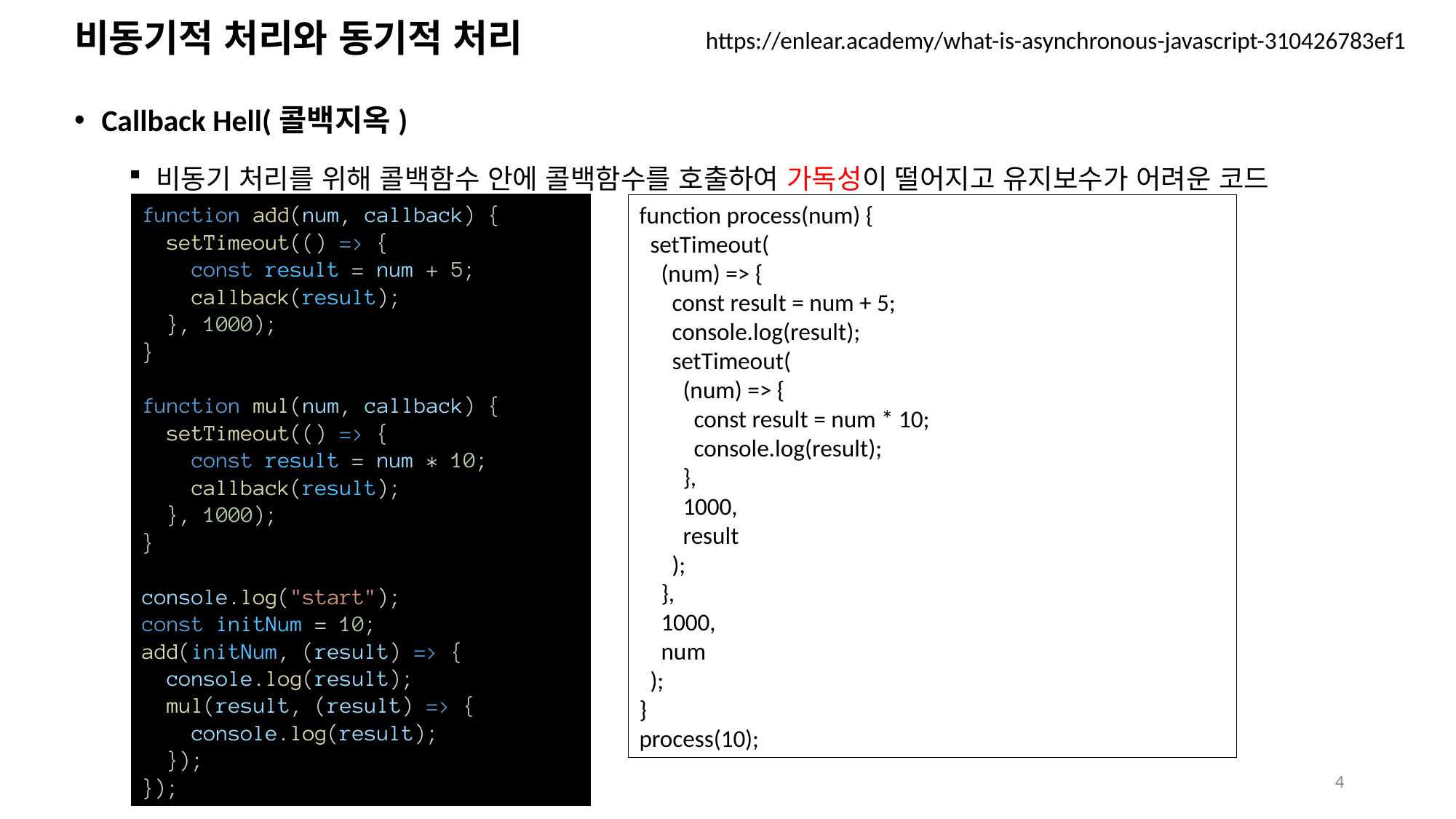

# 비동기적 처리와 동기적 처리
https://enlear.academy/what-is-asynchronous-javascript-310426783ef1
Callback Hell(콜백지옥)
비동기 처리를 위해 콜백함수 안에 콜백함수를 호출하여 가독성이 떨어지고 유지보수가 어려운 코드
function add(num, callback) {
  setTimeout(() => {
    const result = num + 5;
    callback(result);
  }, 1000);
}
function mul(num, callback) {
  setTimeout(() => {
    const result = num * 10;
    callback(result);
  }, 1000);
}
console.log("start");
const initNum = 10;
add(initNum, (result) => {
  console.log(result);
  mul(result, (result) => {
    console.log(result);
  });
});
function process(num) {
  setTimeout(
    (num) => {
      const result = num + 5;
      console.log(result);
      setTimeout(
        (num) => {
          const result = num * 10;
          console.log(result);
        },
        1000,
        result
      );
    },
    1000,
    num
  );
}
process(10);
4